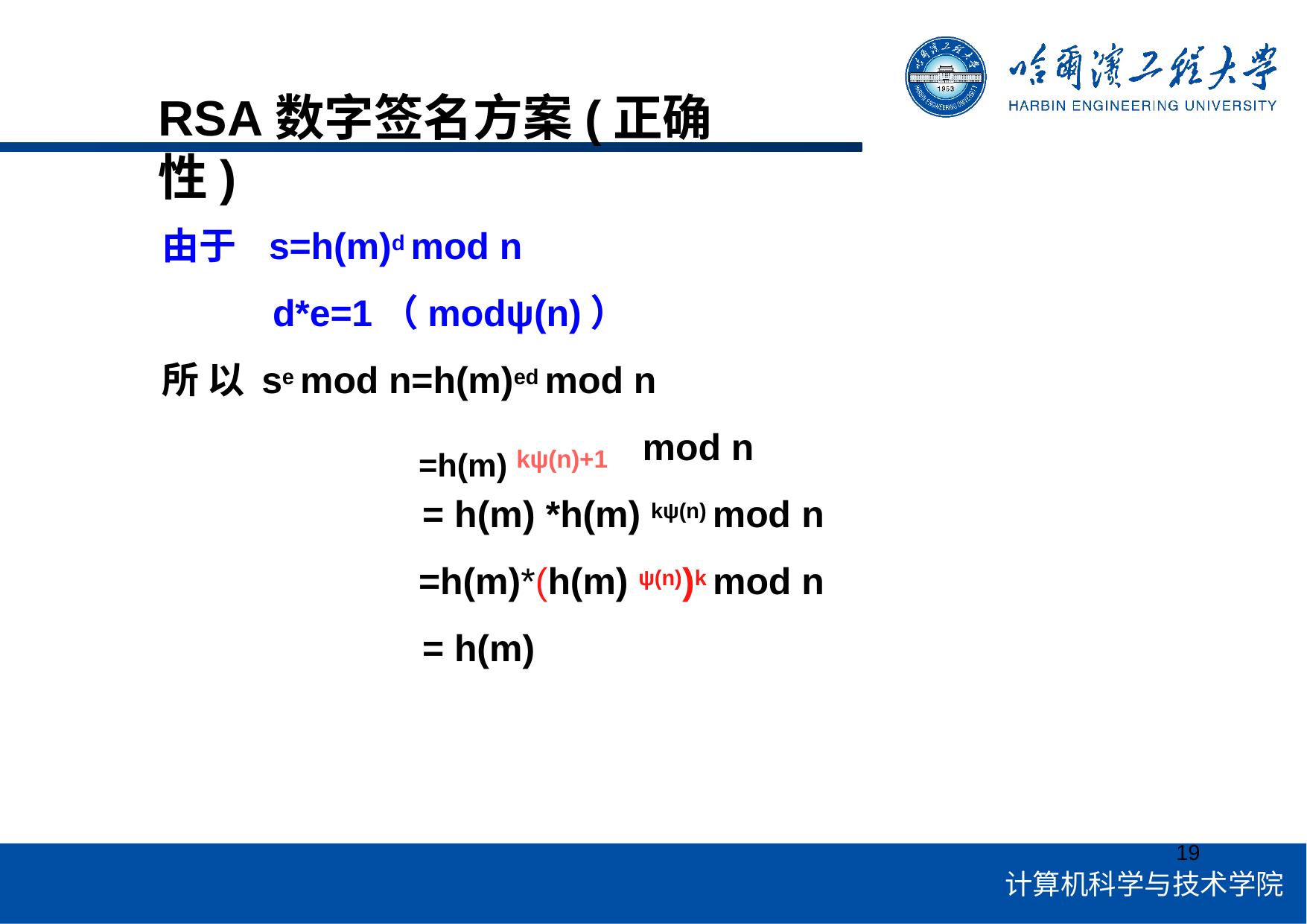

# RSA数字签名方案(正确性)
由于	s=h(m)d mod n
d*e=1（modψ(n)）
所 以 se mod n=h(m)ed mod n
=h(m) kψ(n)+1
mod n
= h(m) *h(m) kψ(n) mod n
=h(m)*(h(m) ψ(n))k mod n
= h(m)
19